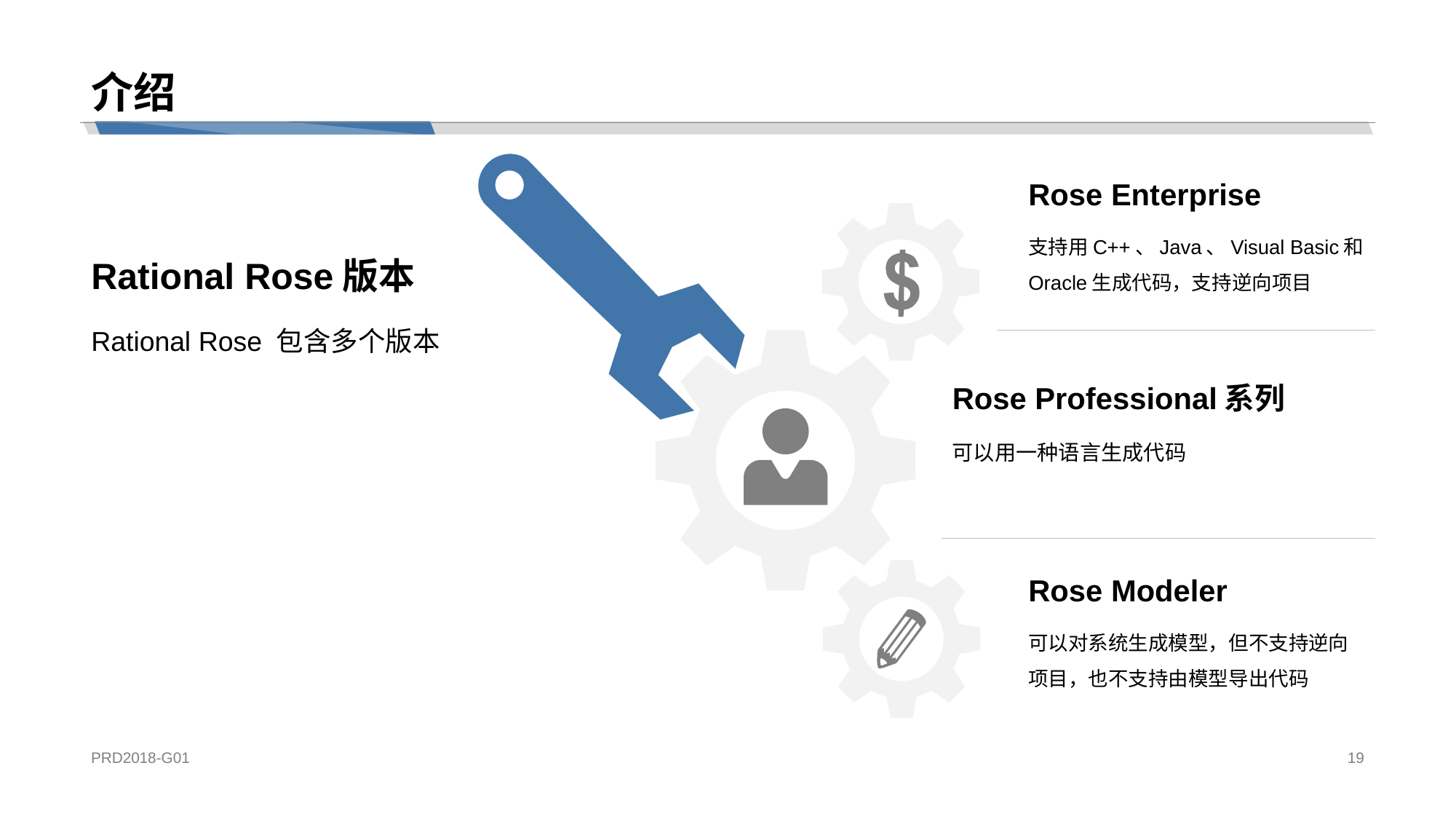

# 介绍

Rose Enterprise
支持用C++、Java、Visual Basic和Oracle生成代码，支持逆向项目

Rational Rose版本

Rational Rose 包含多个版本

Rose Professional系列
可以用一种语言生成代码

Rose Modeler
可以对系统生成模型，但不支持逆向项目，也不支持由模型导出代码

PRD2018-G01
19